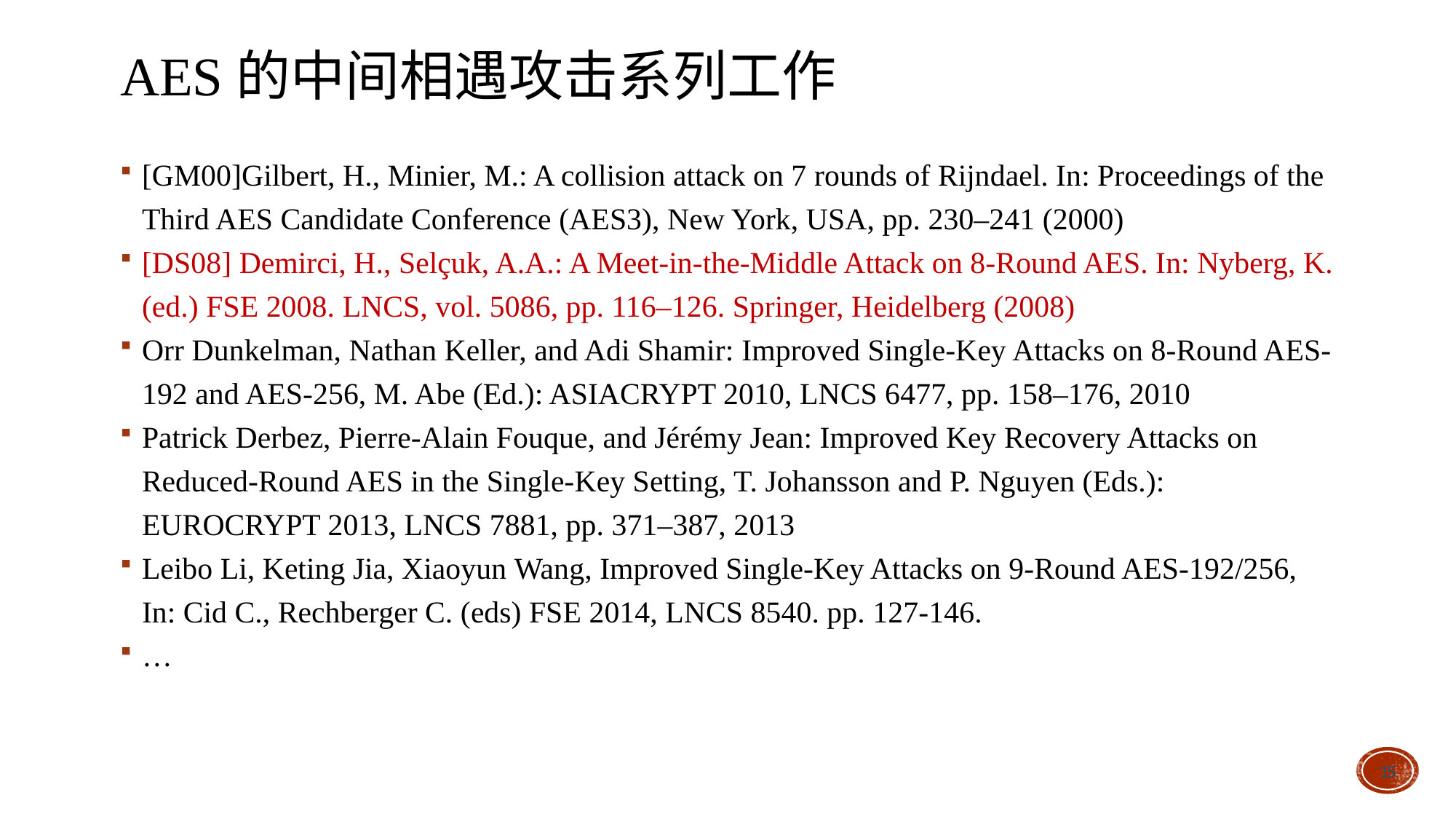

# AES的中间相遇攻击系列工作
[GM00]Gilbert, H., Minier, M.: A collision attack on 7 rounds of Rijndael. In: Proceedings of the Third AES Candidate Conference (AES3), New York, USA, pp. 230–241 (2000)
[DS08] Demirci, H., Selçuk, A.A.: A Meet-in-the-Middle Attack on 8-Round AES. In: Nyberg, K. (ed.) FSE 2008. LNCS, vol. 5086, pp. 116–126. Springer, Heidelberg (2008)
Orr Dunkelman, Nathan Keller, and Adi Shamir: Improved Single-Key Attacks on 8-Round AES-192 and AES-256, M. Abe (Ed.): ASIACRYPT 2010, LNCS 6477, pp. 158–176, 2010
Patrick Derbez, Pierre-Alain Fouque, and Jérémy Jean: Improved Key Recovery Attacks on Reduced-Round AES in the Single-Key Setting, T. Johansson and P. Nguyen (Eds.): EUROCRYPT 2013, LNCS 7881, pp. 371–387, 2013
Leibo Li, Keting Jia, Xiaoyun Wang, Improved Single-Key Attacks on 9-Round AES-192/256, In: Cid C., Rechberger C. (eds) FSE 2014, LNCS 8540. pp. 127-146.
…
15